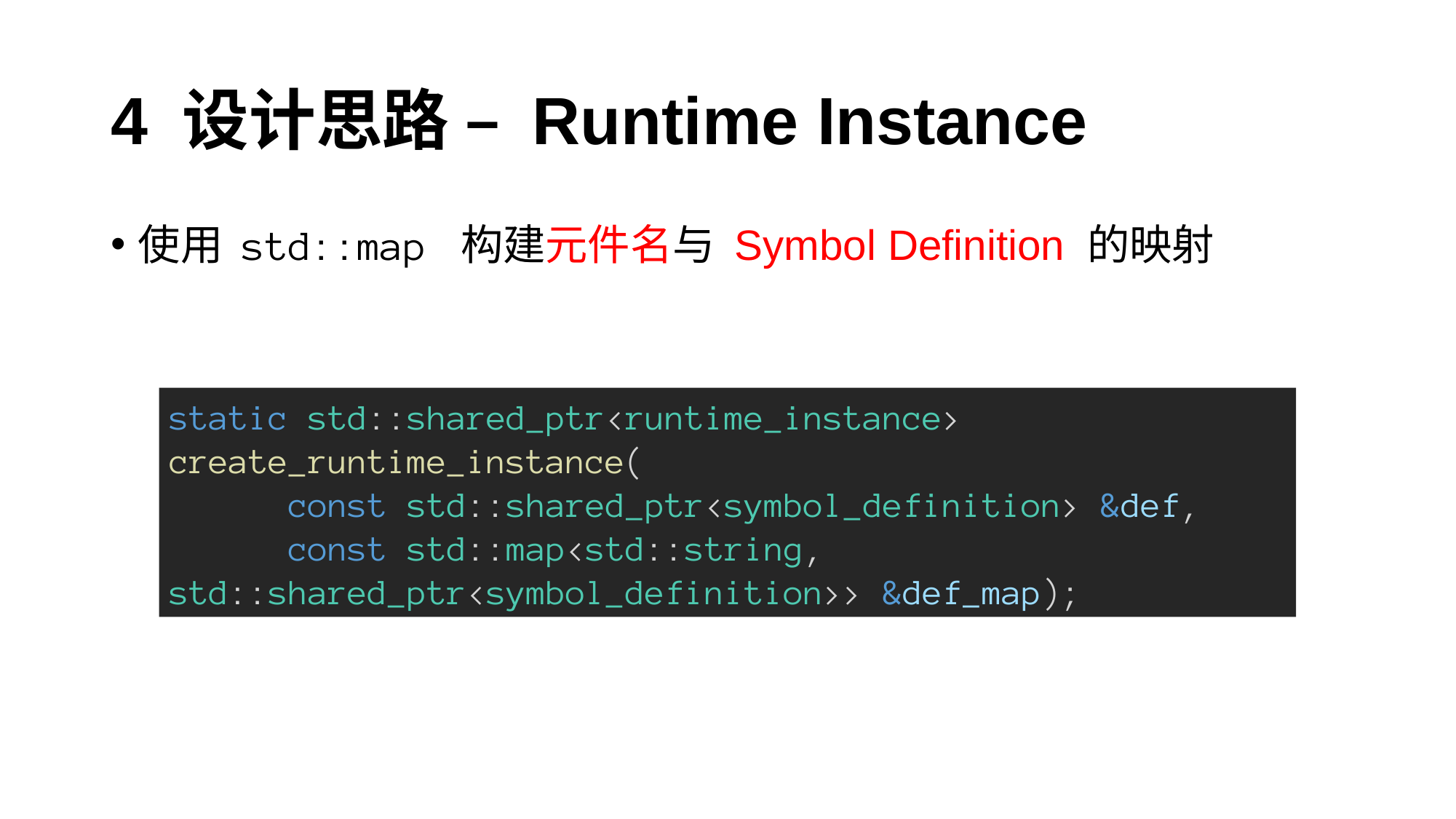

# 4 设计思路 – Runtime Instance
使用 std::map 构建元件名与 Symbol Definition 的映射

static std::shared_ptr<runtime_instance> create_runtime_instance(
      const std::shared_ptr<symbol_definition> &def,
      const std::map<std::string, std::shared_ptr<symbol_definition>> &def_map);